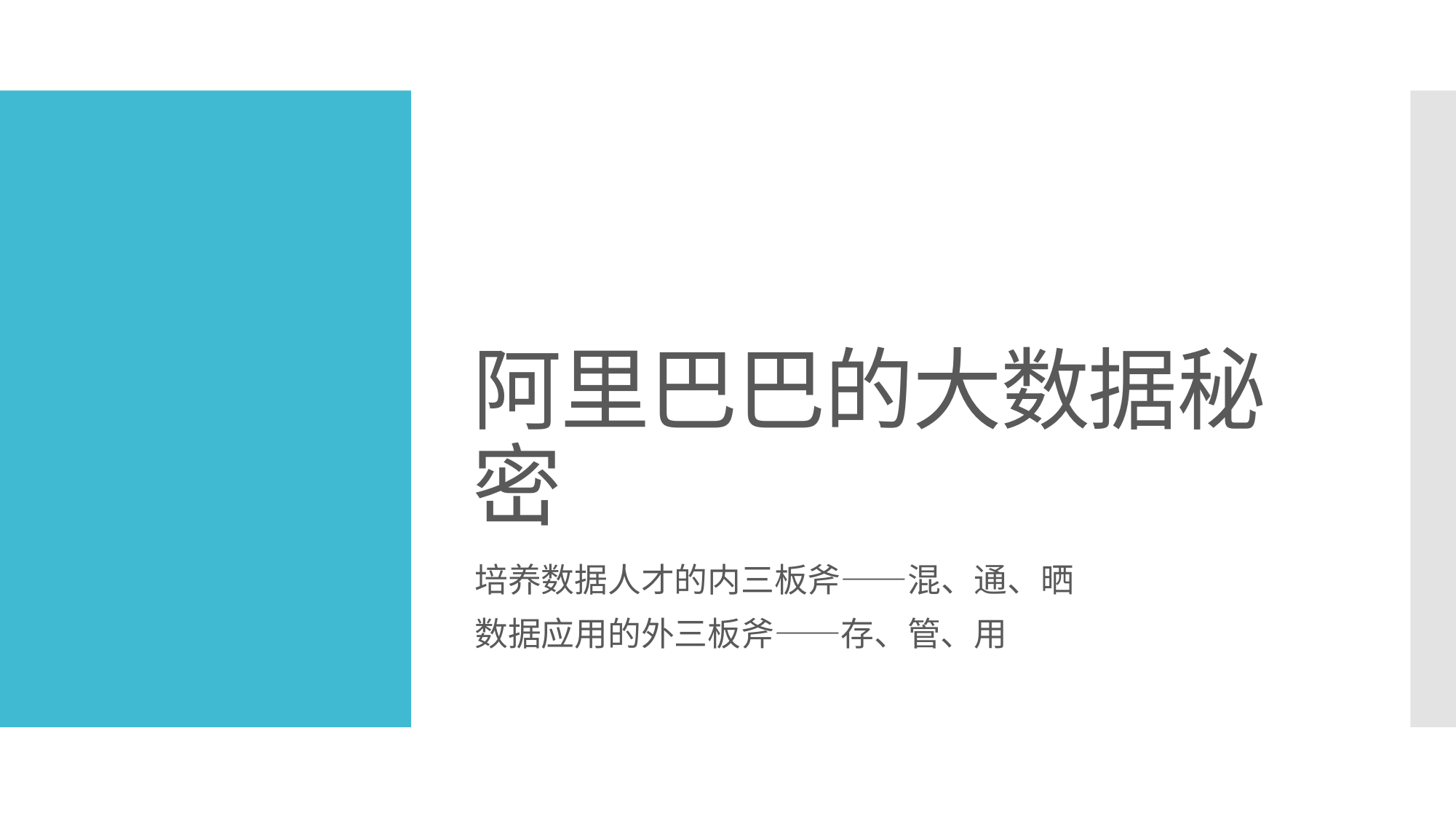

# 阿里巴巴的大数据秘密
培养数据人才的内三板斧——混、通、晒
数据应用的外三板斧——存、管、用